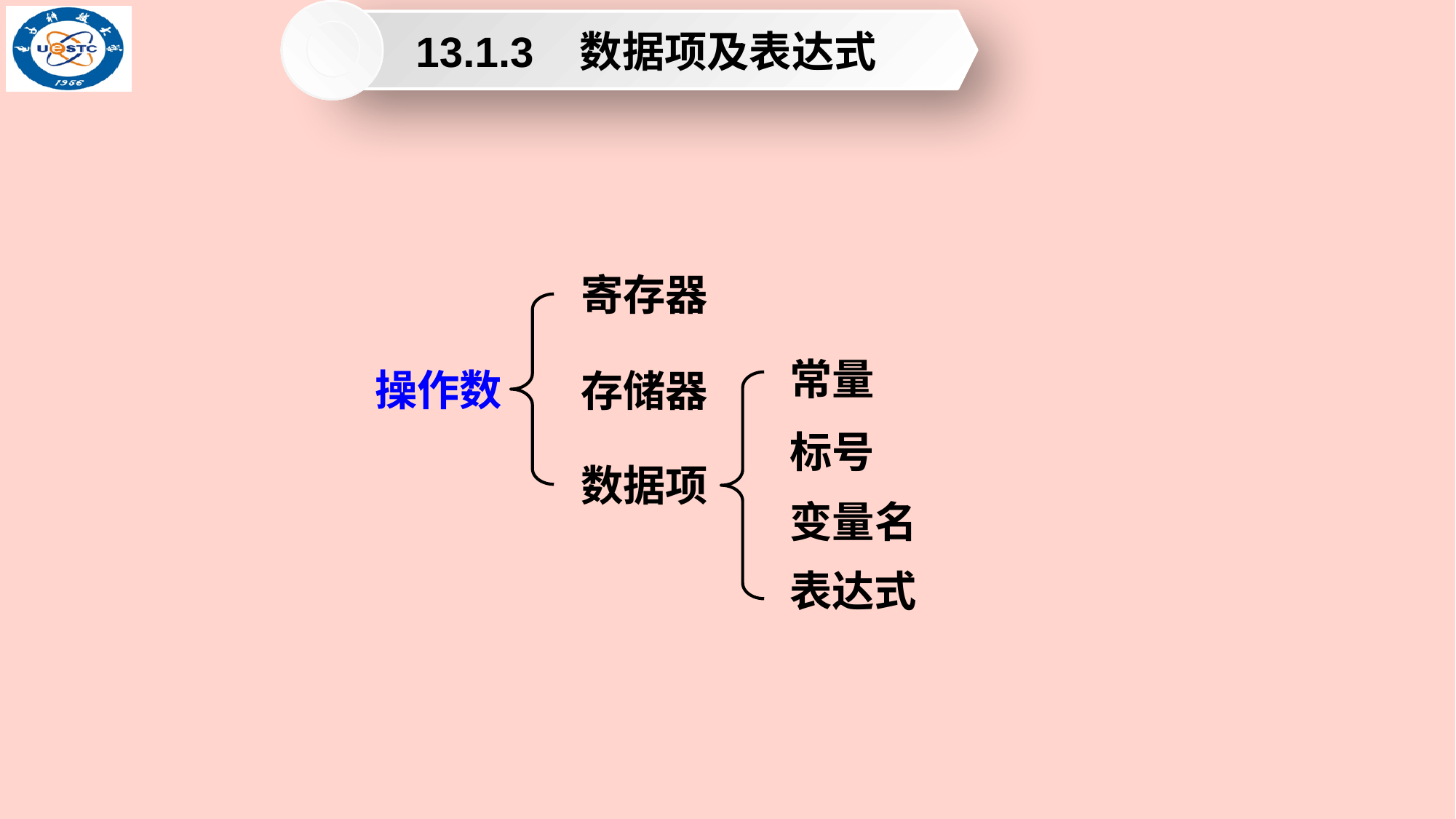

13.1.3   数据项及表达式

寄存器

操作数
存储器
数据项
常量

标号
变量名
表达式